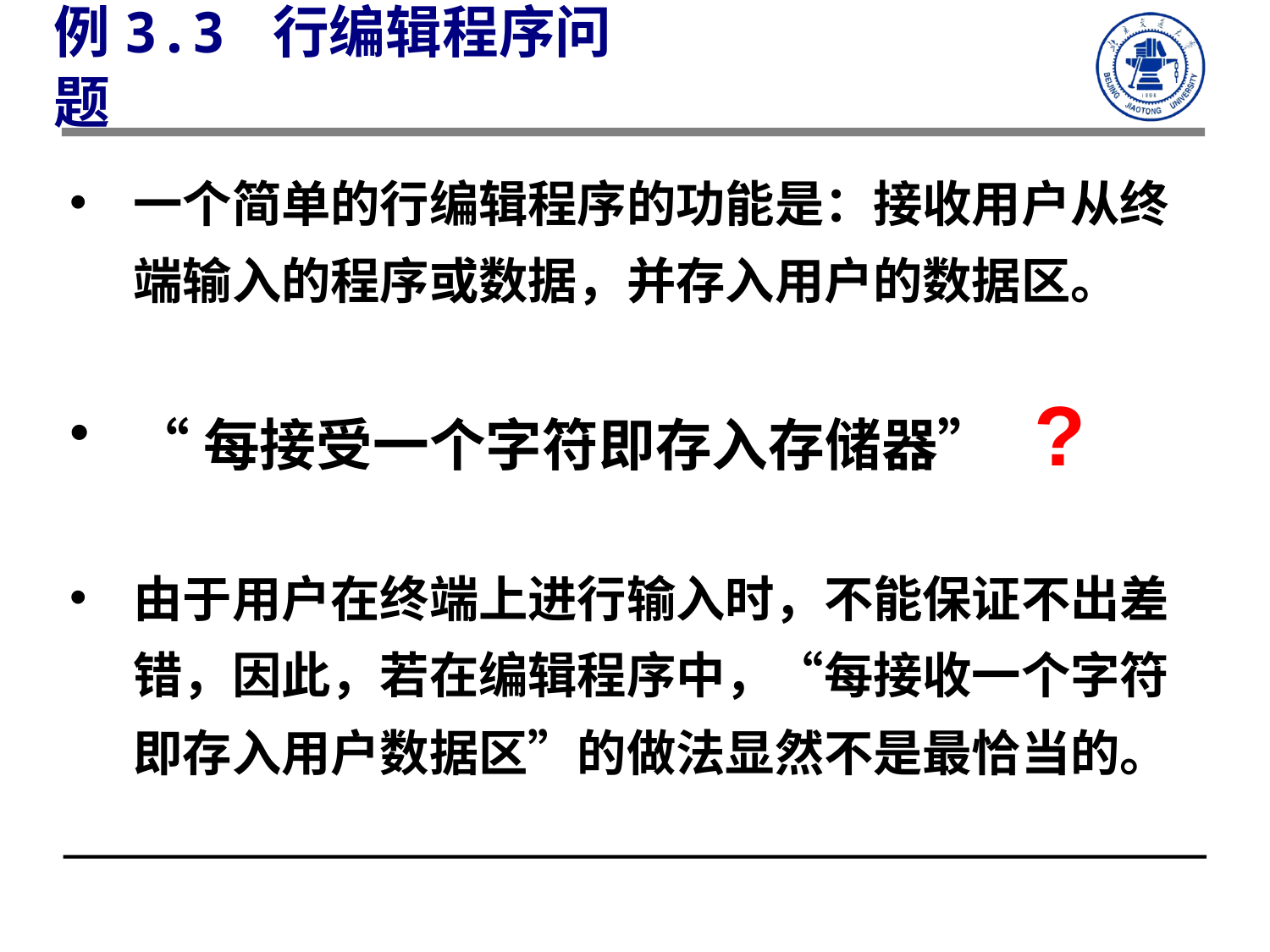

例3.3 行编辑程序问题
一个简单的行编辑程序的功能是：接收用户从终端输入的程序或数据，并存入用户的数据区。
“每接受一个字符即存入存储器”  ?
由于用户在终端上进行输入时，不能保证不出差错，因此，若在编辑程序中，“每接收一个字符即存入用户数据区”的做法显然不是最恰当的。